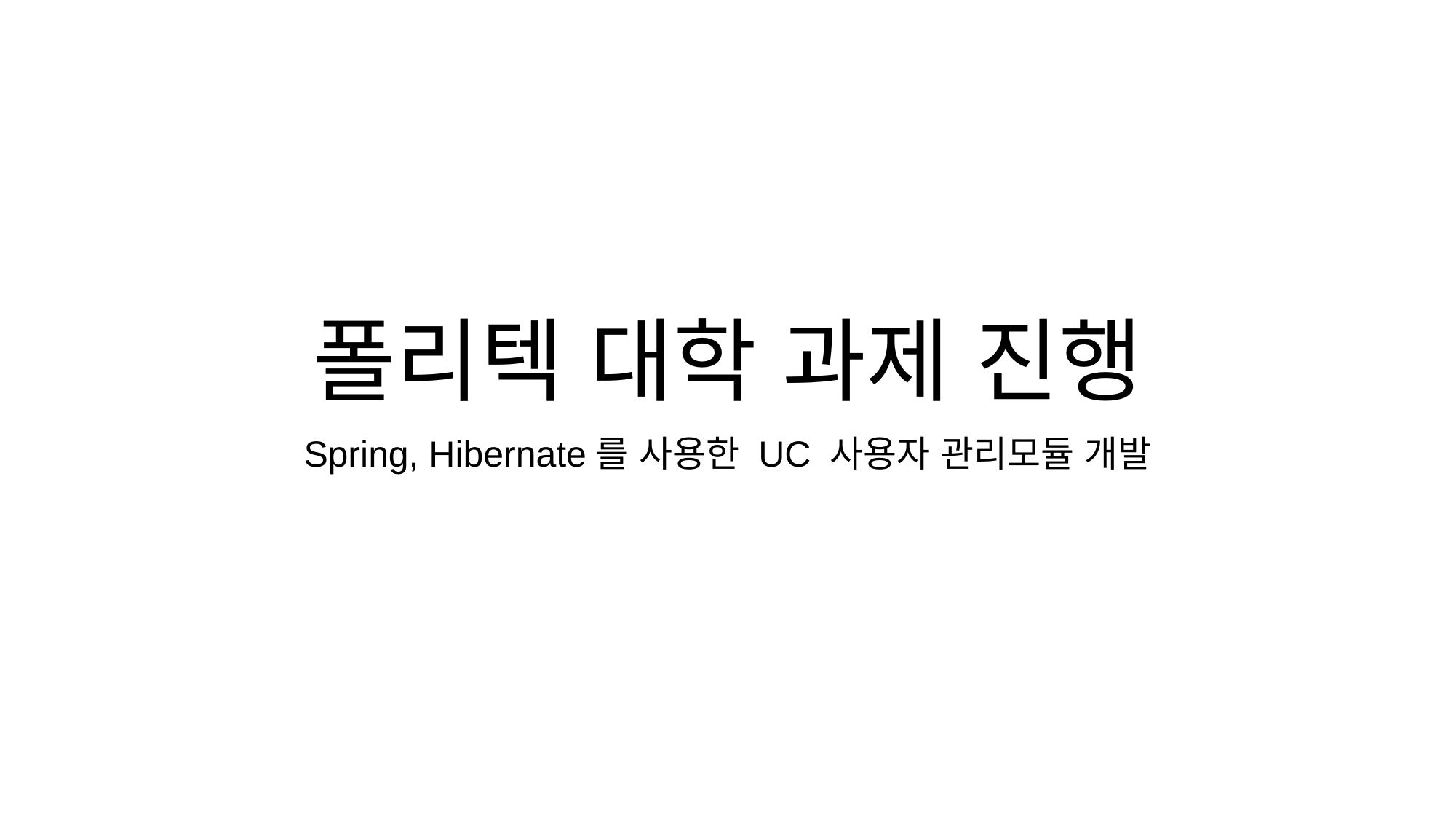

# 폴리텍 대학 과제 진행
Spring, Hibernate를 사용한 UC 사용자 관리모듈 개발